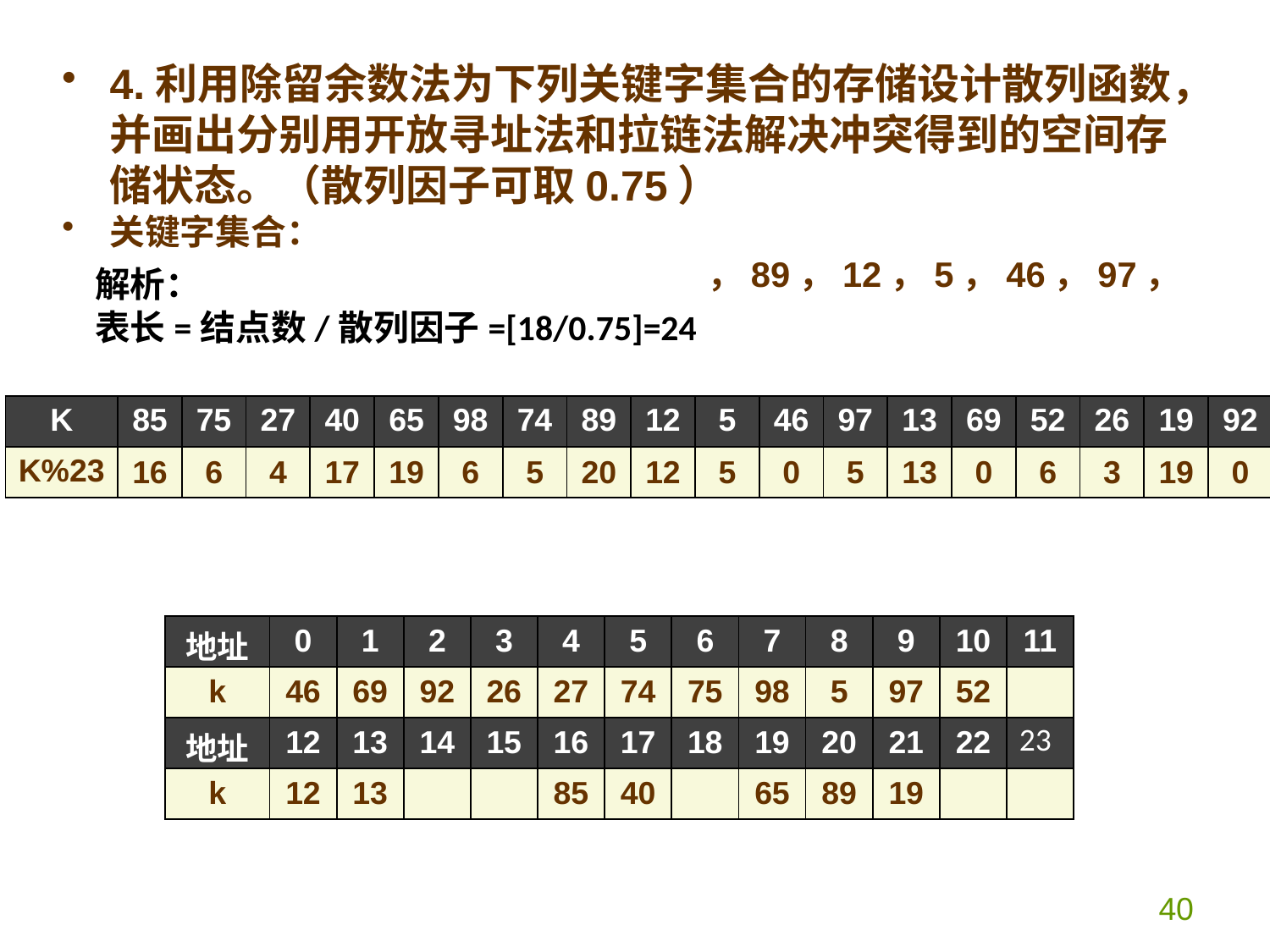

4.利用除留余数法为下列关键字集合的存储设计散列函数，并画出分别用开放寻址法和拉链法解决冲突得到的空间存储状态。（散列因子可取0.75）
关键字集合：85，75，27，40，65，98，74，89，12，5，46，97，13，69，52，26，19，92
解析：
表长=结点数/散列因子=[18/0.75]=24
| K | 85 | 75 | 27 | 40 | 65 | 98 | 74 | 89 | 12 | 5 | 46 | 97 | 13 | 69 | 52 | 26 | 19 | 92 |
| --- | --- | --- | --- | --- | --- | --- | --- | --- | --- | --- | --- | --- | --- | --- | --- | --- | --- | --- |
| K%23 | 16 | 6 | 4 | 17 | 19 | 6 | 5 | 20 | 12 | 5 | 0 | 5 | 13 | 0 | 6 | 3 | 19 | 0 |
| 地址 | 0 | 1 | 2 | 3 | 4 | 5 | 6 | 7 | 8 | 9 | 10 | 11 |
| --- | --- | --- | --- | --- | --- | --- | --- | --- | --- | --- | --- | --- |
| k | 46 | 69 | 92 | 26 | 27 | 74 | 75 | 98 | 5 | 97 | 52 |  |
| 地址 | 12 | 13 | 14 | 15 | 16 | 17 | 18 | 19 | 20 | 21 | 22 | 23 |
| k | 12 | 13 |  |  | 85 | 40 |  | 65 | 89 | 19 |  |  |
40